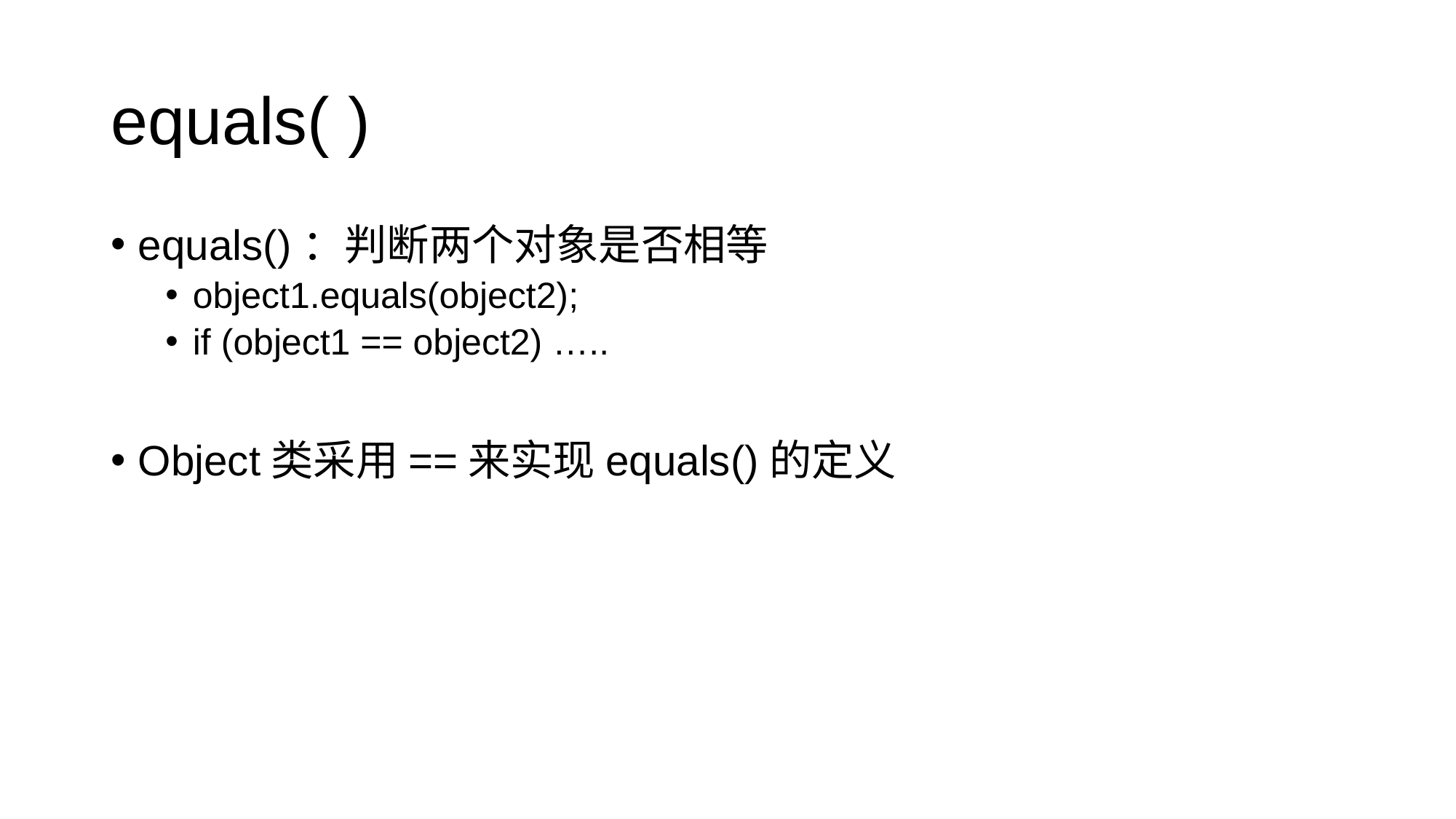

# equals( )
equals()：判断两个对象是否相等
object1.equals(object2);
if (object1 == object2) …..

Object类采用==来实现equals()的定义